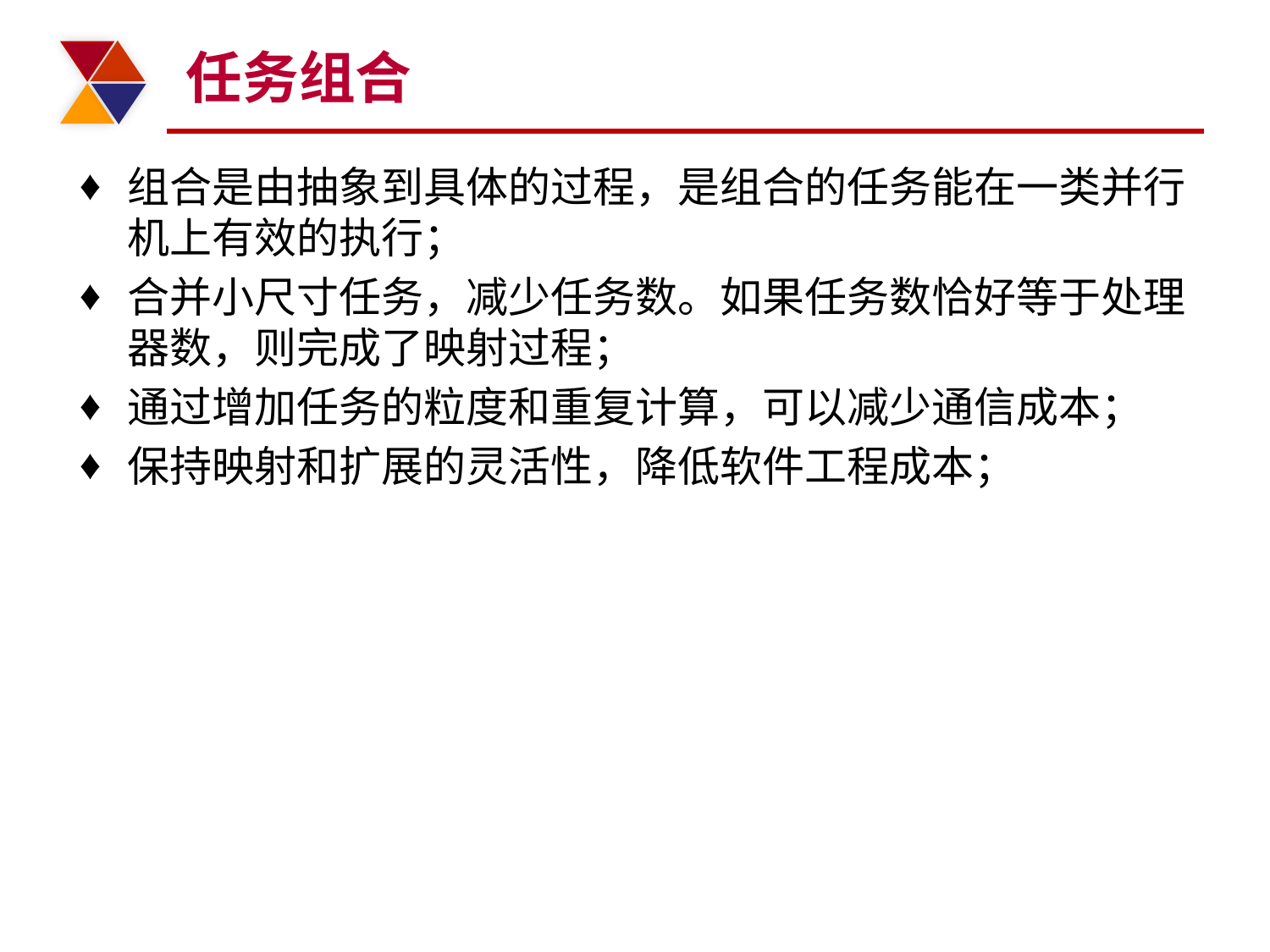

# 任务组合
组合是由抽象到具体的过程，是组合的任务能在一类并行机上有效的执行；
合并小尺寸任务，减少任务数。如果任务数恰好等于处理器数，则完成了映射过程；
通过增加任务的粒度和重复计算，可以减少通信成本；
保持映射和扩展的灵活性，降低软件工程成本；